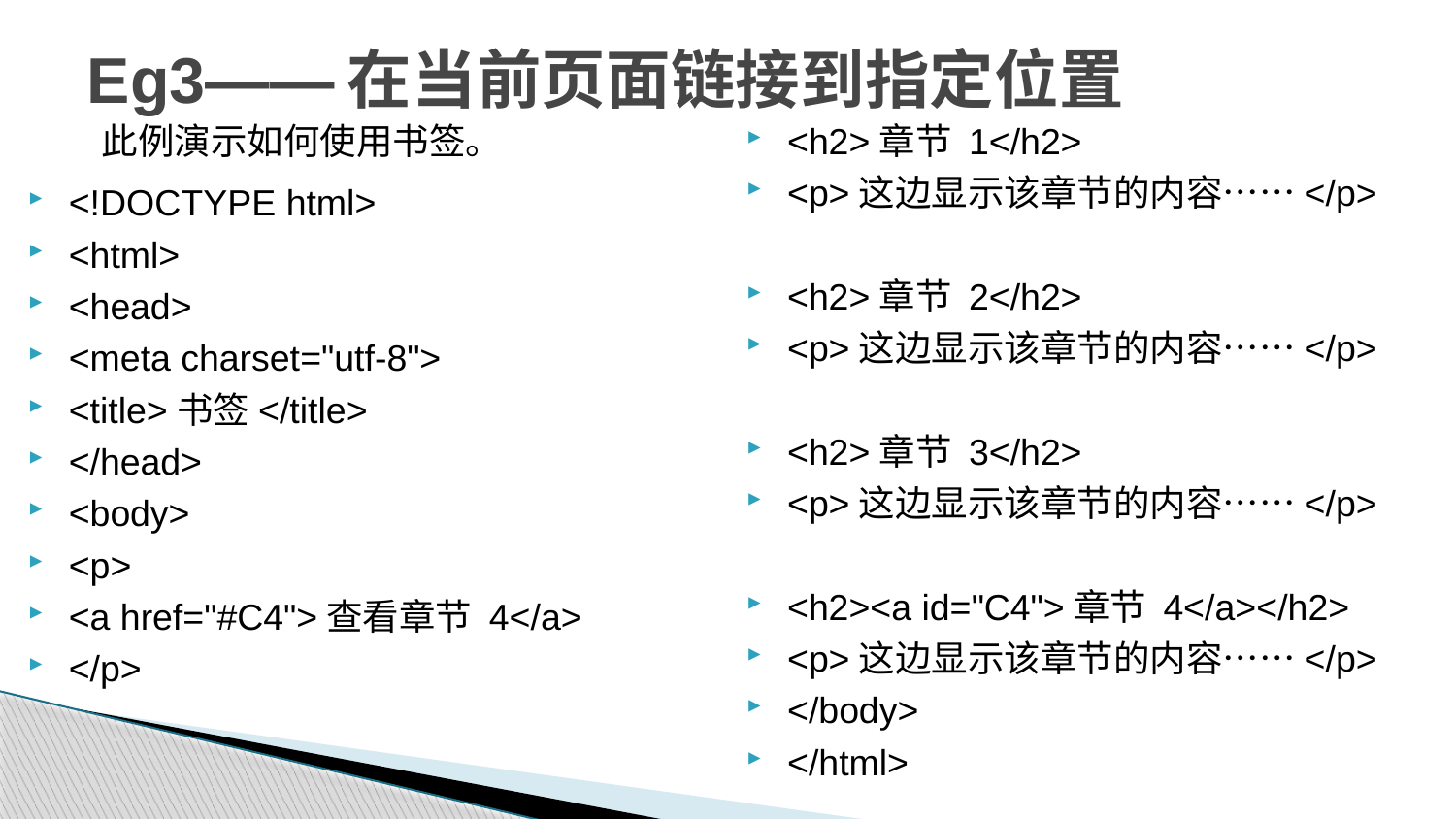

# Eg3——在当前页面链接到指定位置
此例演示如何使用书签。
<h2>章节 1</h2>
<p>这边显示该章节的内容……</p>

<h2>章节 2</h2>
<p>这边显示该章节的内容……</p>

<h2>章节 3</h2>
<p>这边显示该章节的内容……</p>

<h2><a id="C4">章节 4</a></h2>
<p>这边显示该章节的内容……</p>
</body>
</html>
<!DOCTYPE html>
<html>
<head>
<meta charset="utf-8">
<title>书签</title>
</head>
<body>
<p>
<a href="#C4">查看章节 4</a>
</p>